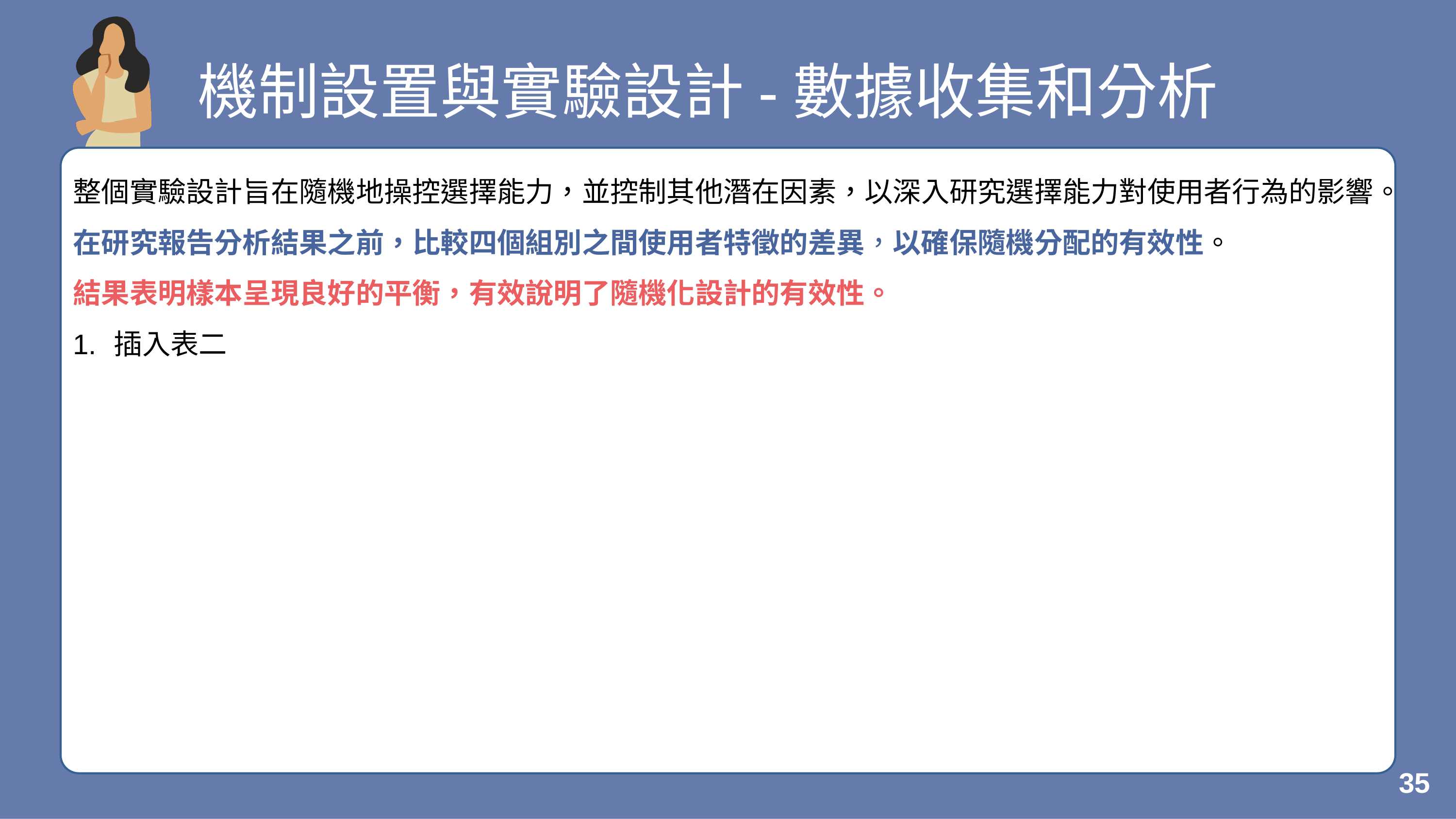

機制設置與實驗設計-數據收集和分析
整個實驗設計旨在隨機地操控選擇能力，並控制其他潛在因素，以深入研究選擇能力對使用者行為的影響。
在研究報告分析結果之前，比較四個組別之間使用者特徵的差異，以確保隨機分配的有效性。
結果表明樣本呈現良好的平衡，有效說明了隨機化設計的有效性。
插入表二
35